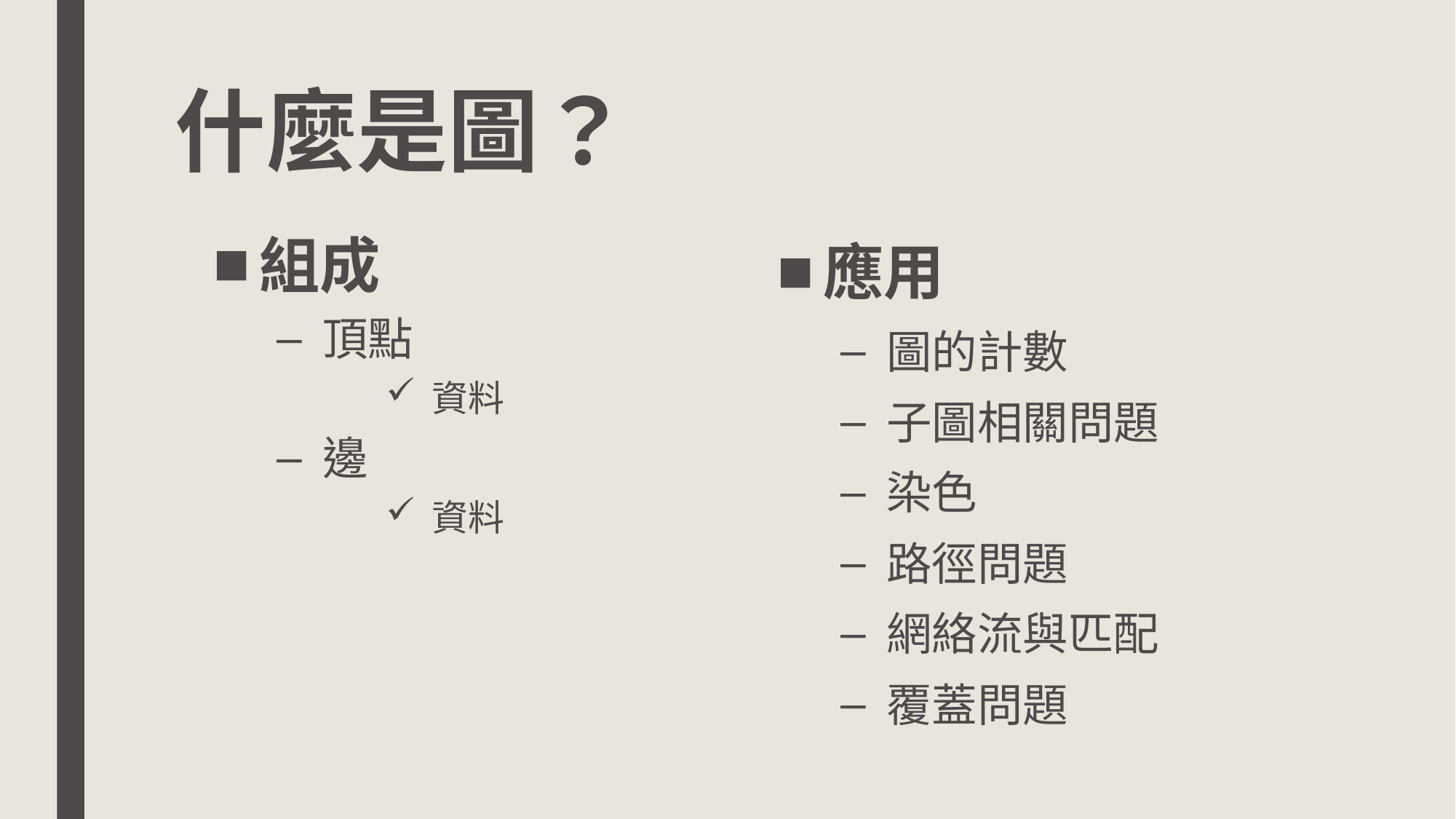

# 什麼是圖？
組成
頂點
資料
邊
資料
應用
圖的計數
子圖相關問題
染色
路徑問題
網絡流與匹配
覆蓋問題